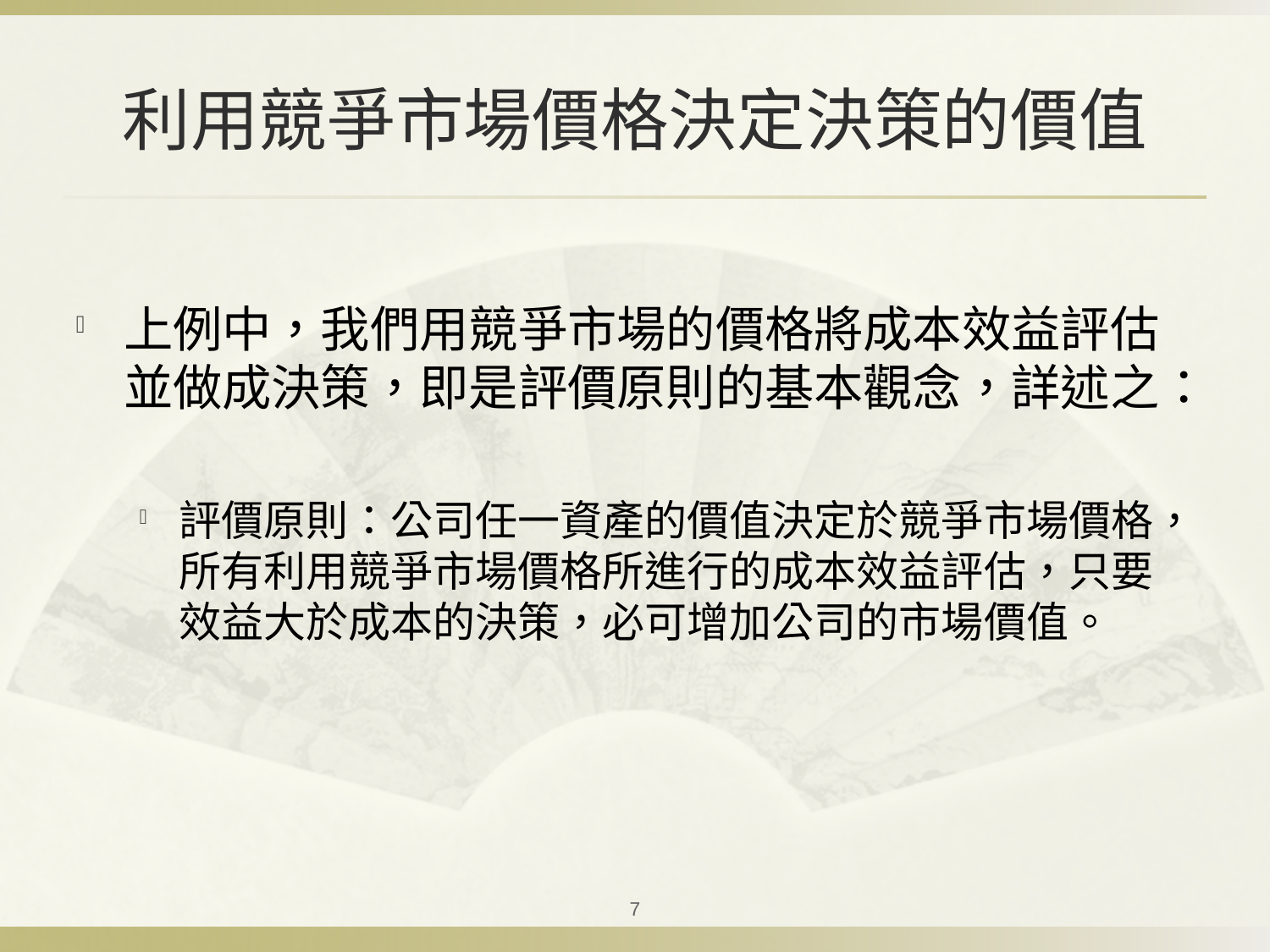

# 利用競爭市場價格決定決策的價值

上例中，我們用競爭市場的價格將成本效益評估並做成決策，即是評價原則的基本觀念，詳述之：

評價原則：公司任一資產的價值決定於競爭市場價格，所有利用競爭市場價格所進行的成本效益評估，只要效益大於成本的決策，必可增加公司的市場價值。

7